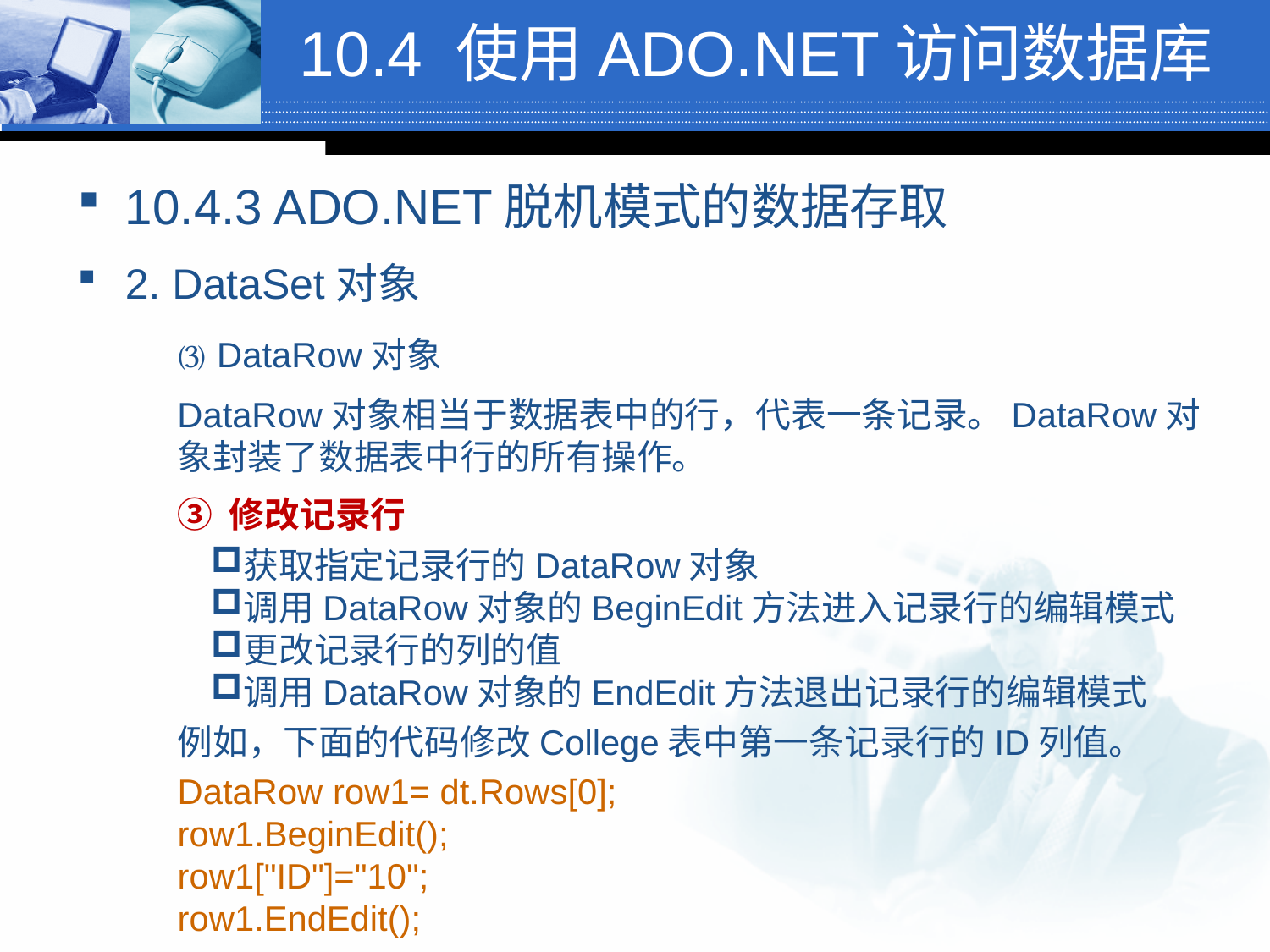

# 10.4 使用ADO.NET访问数据库
10.4.3 ADO.NET脱机模式的数据存取
2. DataSet对象
⑶ DataRow对象
DataRow对象相当于数据表中的行，代表一条记录。DataRow对象封装了数据表中行的所有操作。
③ 修改记录行
获取指定记录行的DataRow对象
调用DataRow对象的BeginEdit方法进入记录行的编辑模式
更改记录行的列的值
调用DataRow对象的EndEdit方法退出记录行的编辑模式
例如，下面的代码修改College表中第一条记录行的ID列值。
DataRow row1= dt.Rows[0];
row1.BeginEdit();
row1["ID"]="10";
row1.EndEdit();